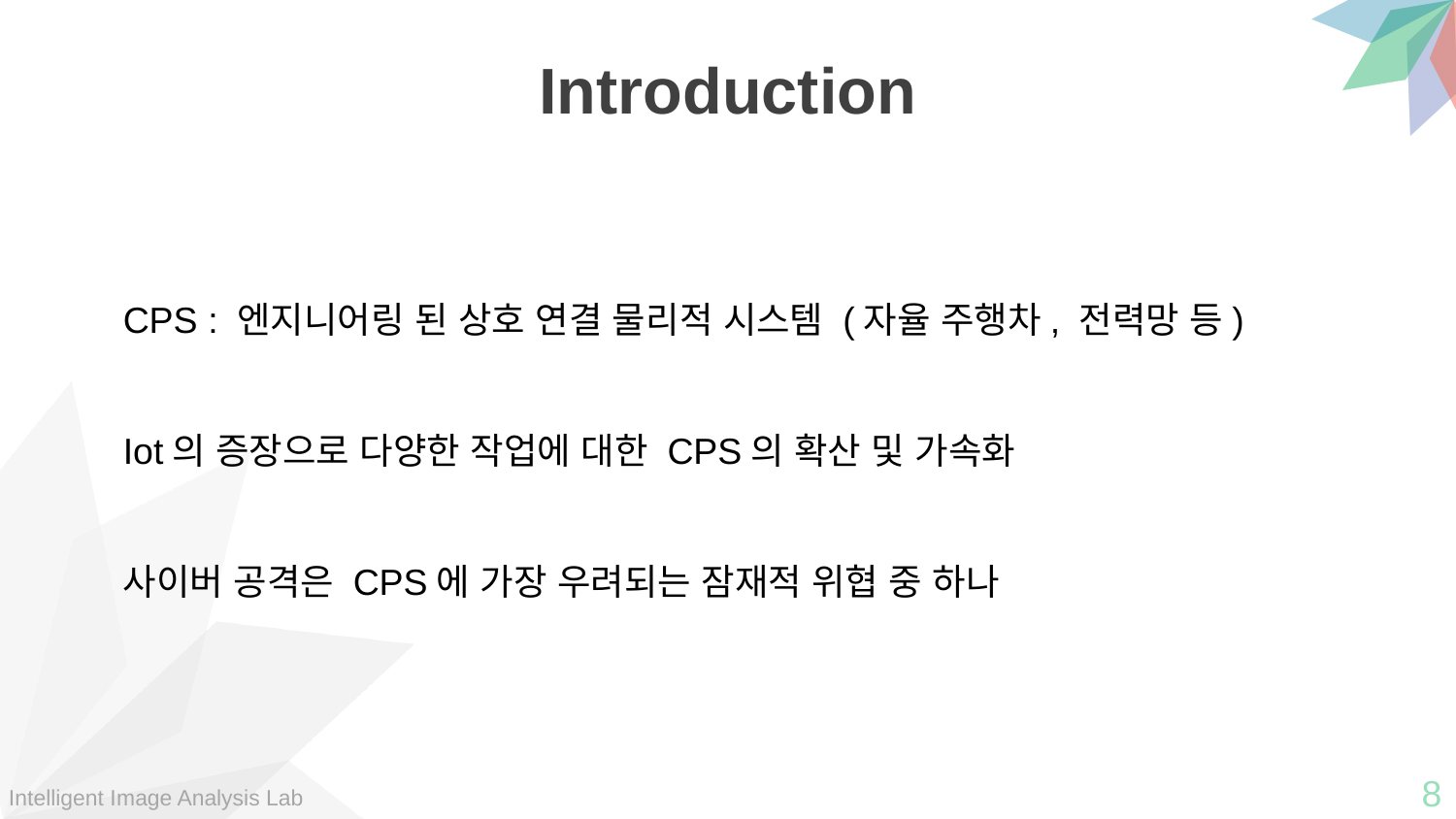

Introduction
CPS : 엔지니어링 된 상호 연결 물리적 시스템 (자율 주행차, 전력망 등)
Iot의 증장으로 다양한 작업에 대한 CPS의 확산 및 가속화
사이버 공격은 CPS에 가장 우려되는 잠재적 위협 중 하나

8